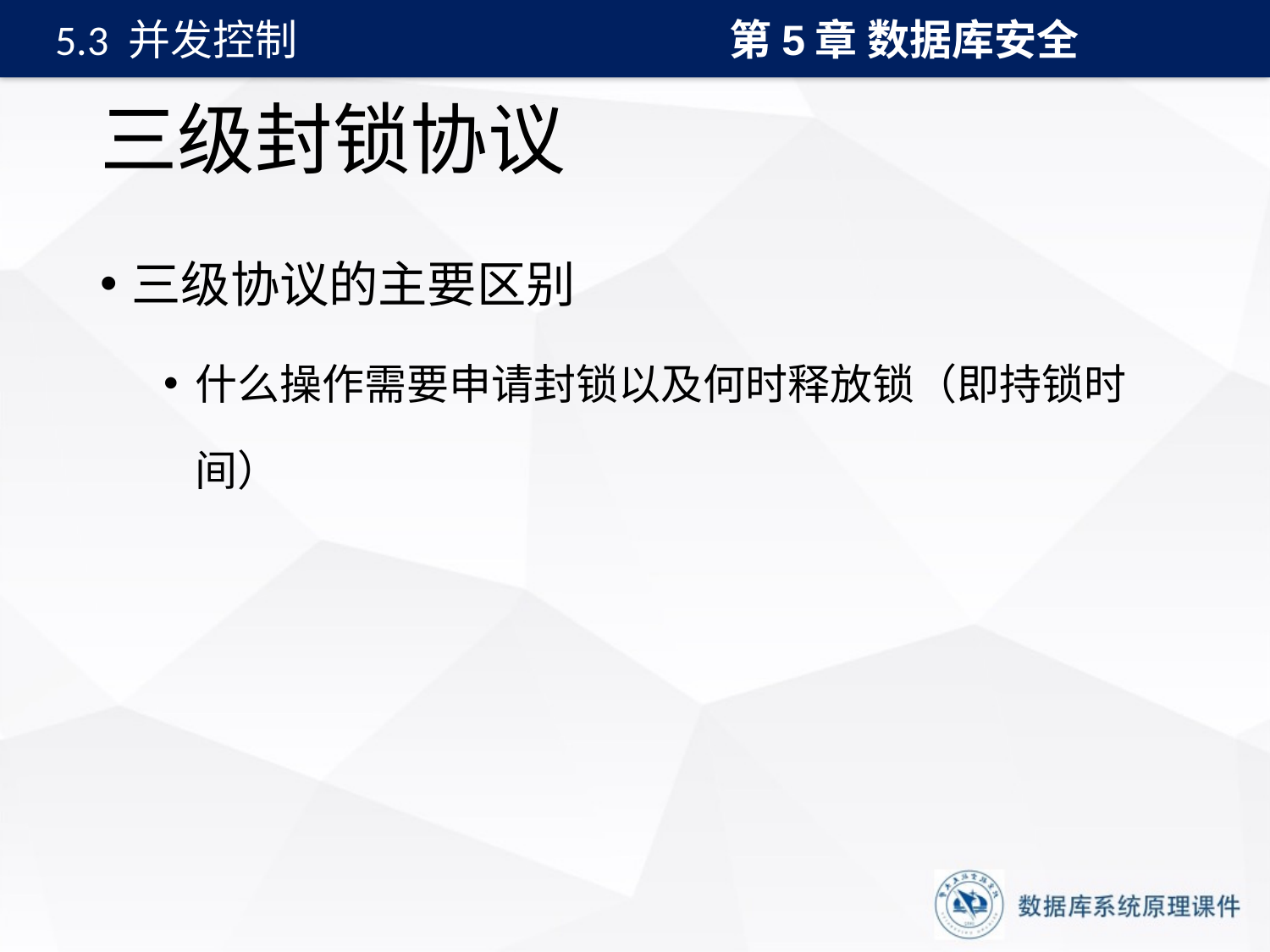

第5章 数据库安全
5.3 并发控制
# 三级封锁协议
三级协议的主要区别
什么操作需要申请封锁以及何时释放锁（即持锁时间）